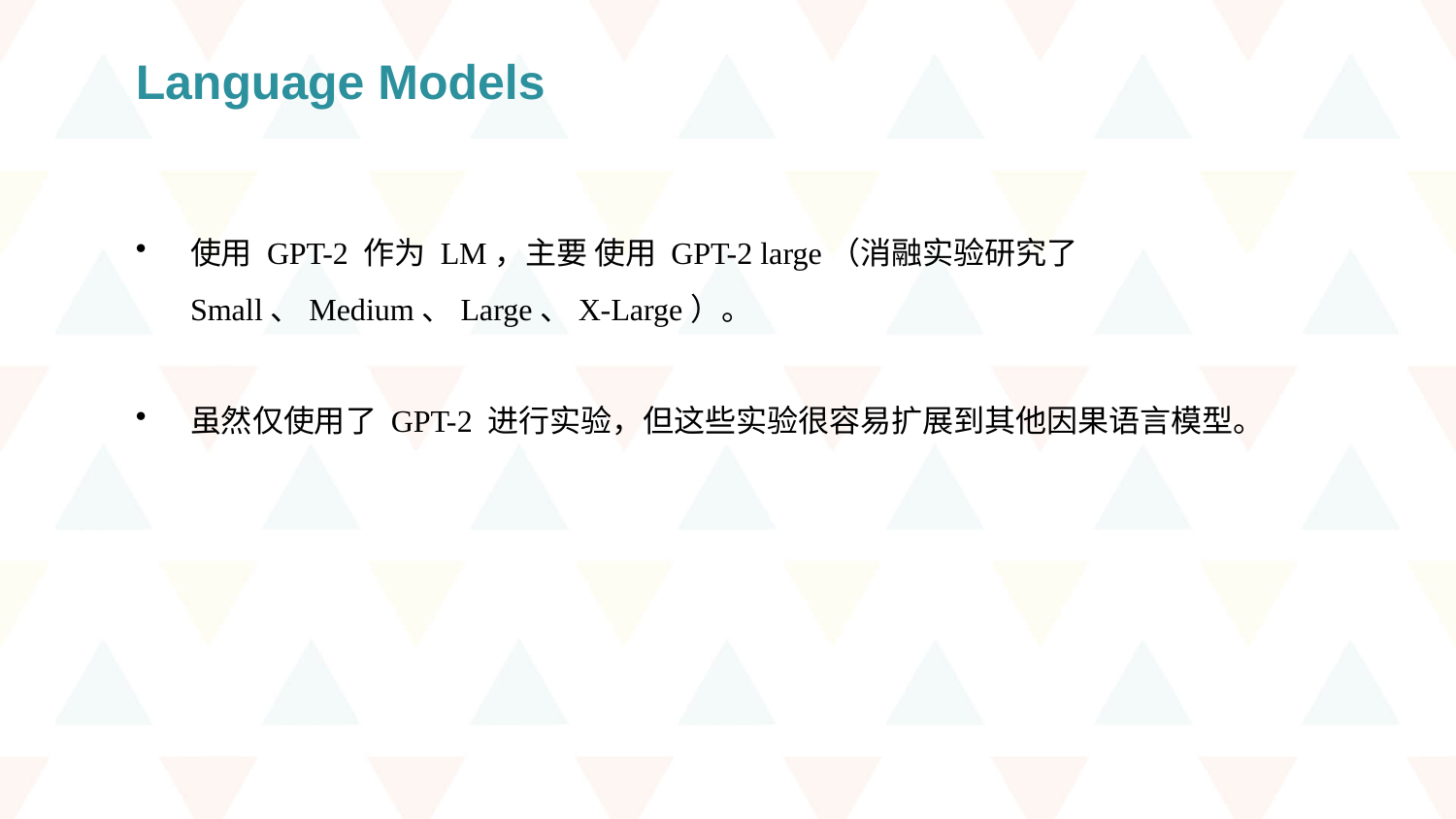

Language Models
使用 GPT-2 作为 LM，主要 使用 GPT-2 large（消融实验研究了 Small、Medium、Large、X-Large）。

虽然仅使用了 GPT-2 进行实验，但这些实验很容易扩展到其他因果语言模型。